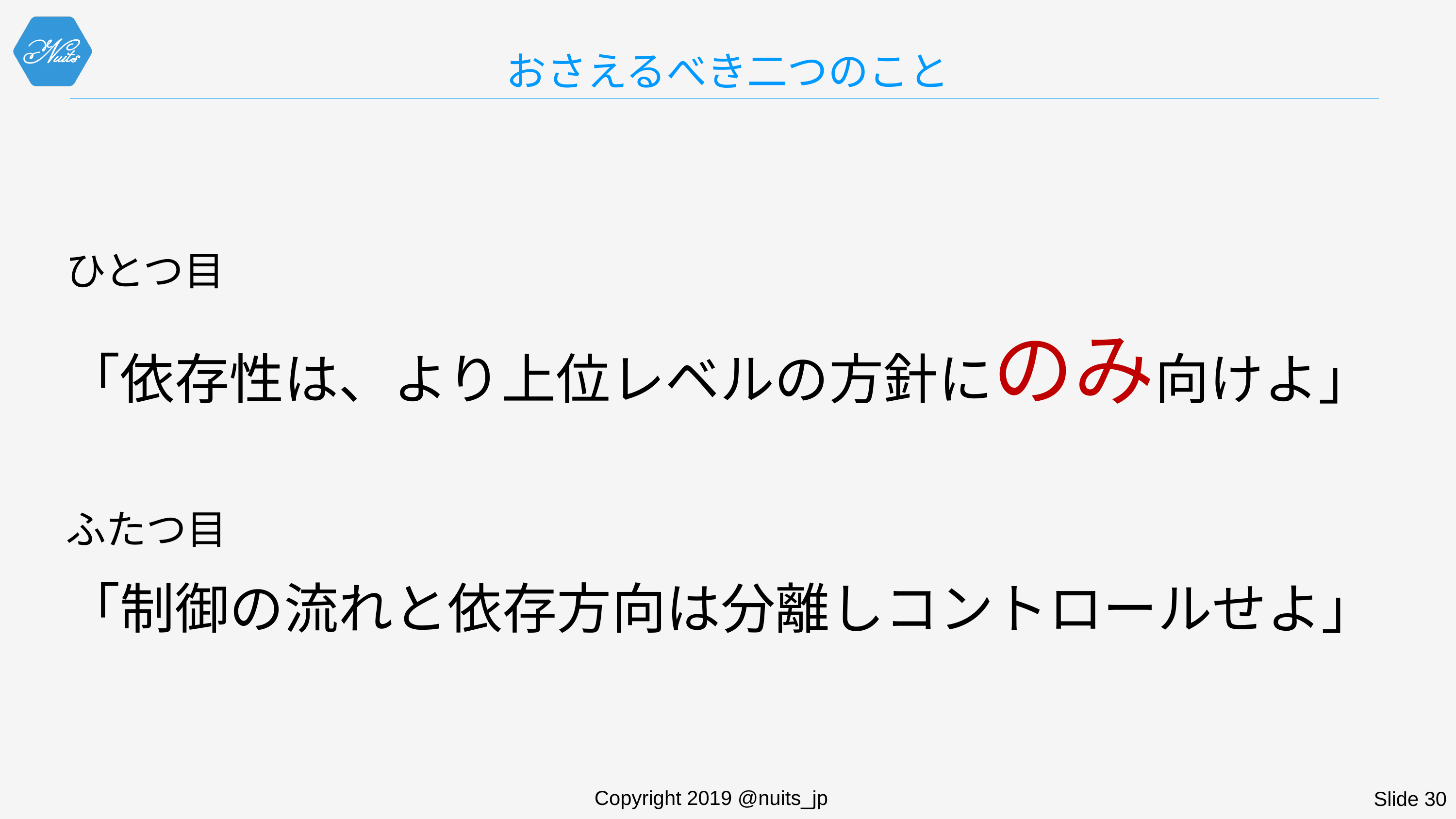

# おさえるべき二つのこと
ひとつ目
「依存性は、より上位レベルの方針にのみ向けよ」

ふたつ目
「制御の流れと依存方向は分離しコントロールせよ」
Copyright 2019 @nuits_jp
Slide 30